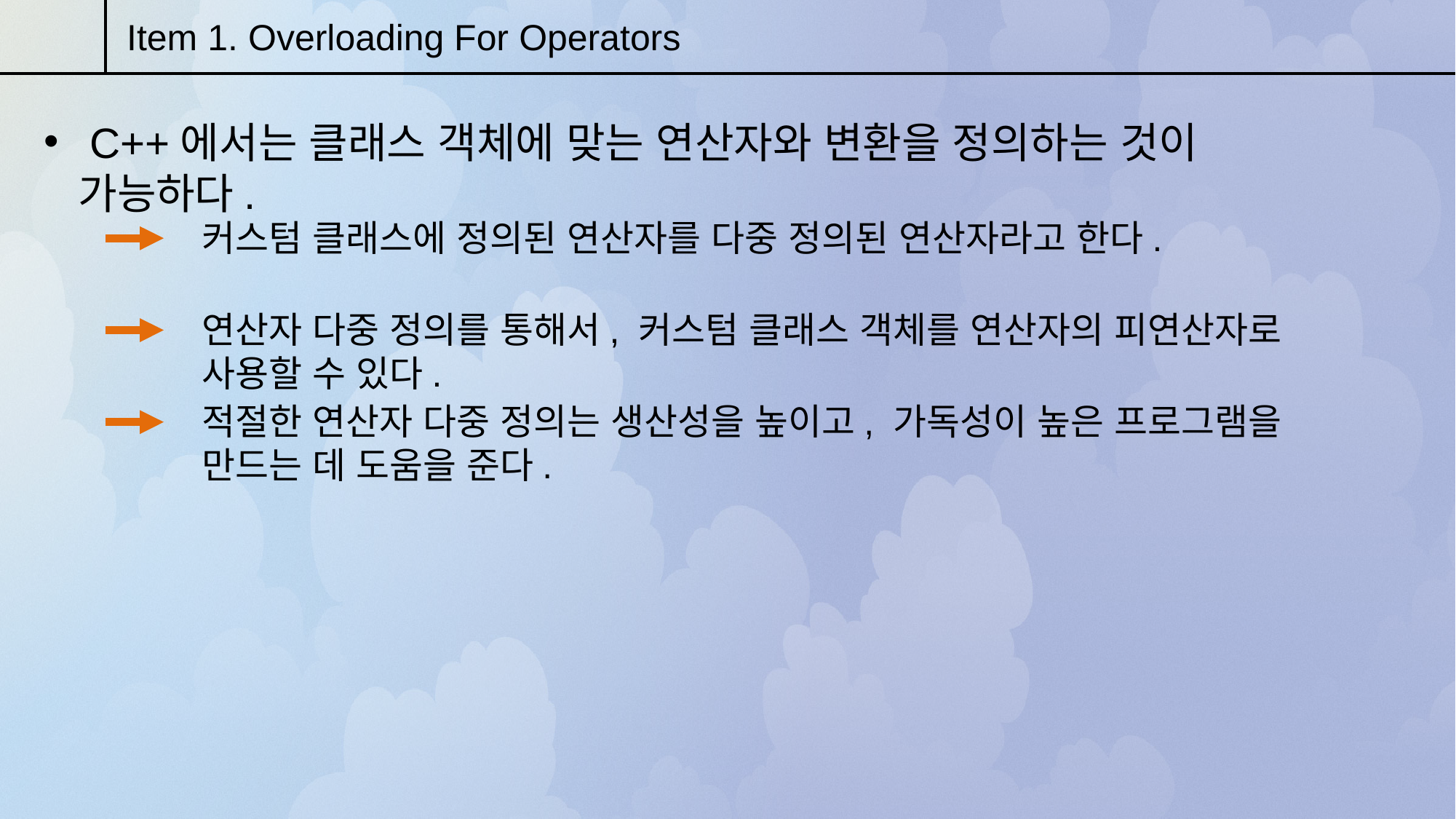

Item 1. Overloading For Operators
 C++에서는 클래스 객체에 맞는 연산자와 변환을 정의하는 것이 가능하다.
커스텀 클래스에 정의된 연산자를 다중 정의된 연산자라고 한다.
연산자 다중 정의를 통해서, 커스텀 클래스 객체를 연산자의 피연산자로 사용할 수 있다.
적절한 연산자 다중 정의는 생산성을 높이고, 가독성이 높은 프로그램을 만드는 데 도움을 준다.